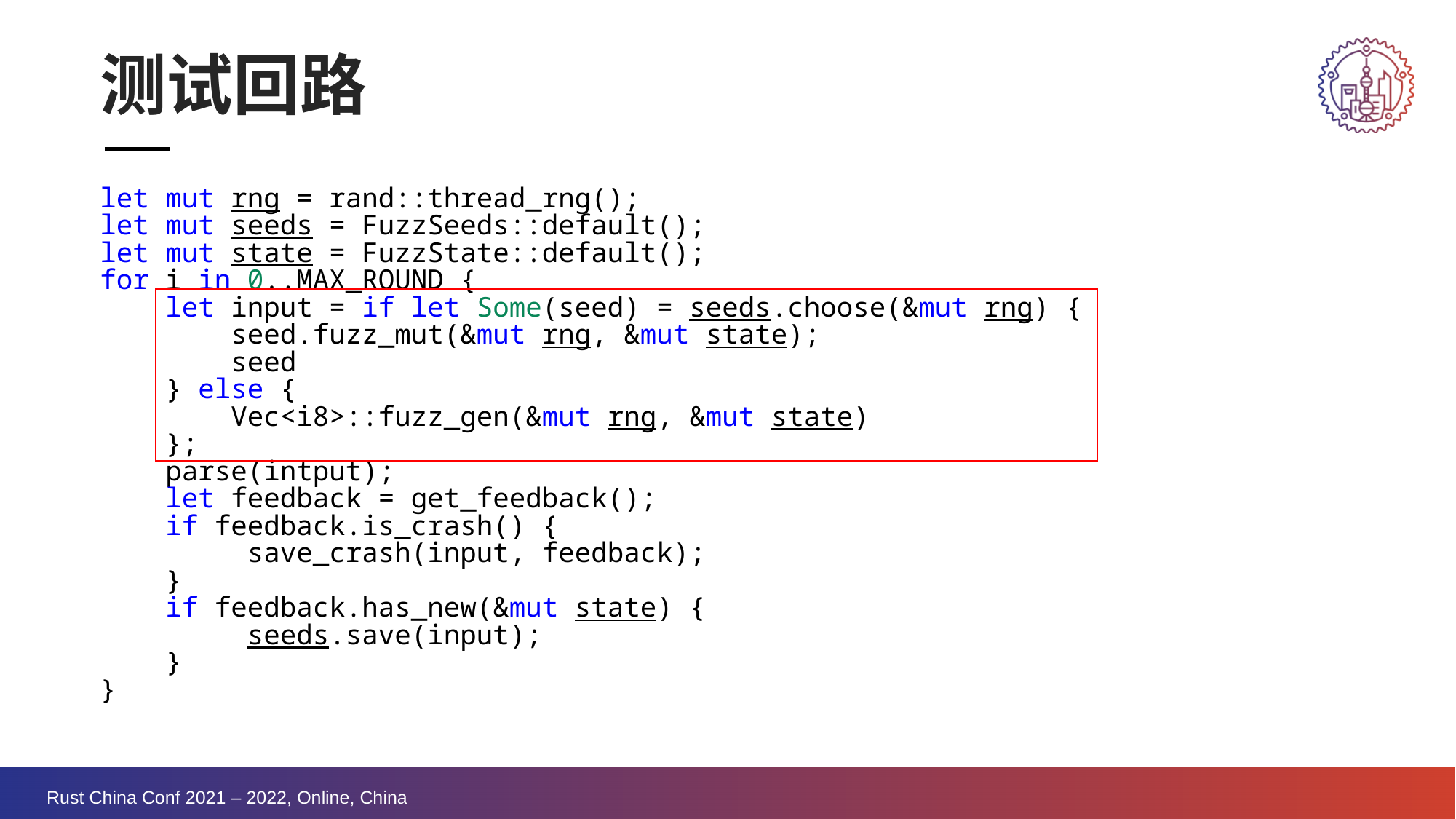

测试回路
let mut rng = rand::thread_rng();
let mut seeds = FuzzSeeds::default();
let mut state = FuzzState::default();
for i in 0..MAX_ROUND {
    let input = if let Some(seed) = seeds.choose(&mut rng) {
        seed.fuzz_mut(&mut rng, &mut state);
        seed
    } else {
        Vec<i8>::fuzz_gen(&mut rng, &mut state)
    };
    parse(intput);
    let feedback = get_feedback();
    if feedback.is_crash() {
         save_crash(input, feedback);
    }
    if feedback.has_new(&mut state) {
         seeds.save(input);
    }
}